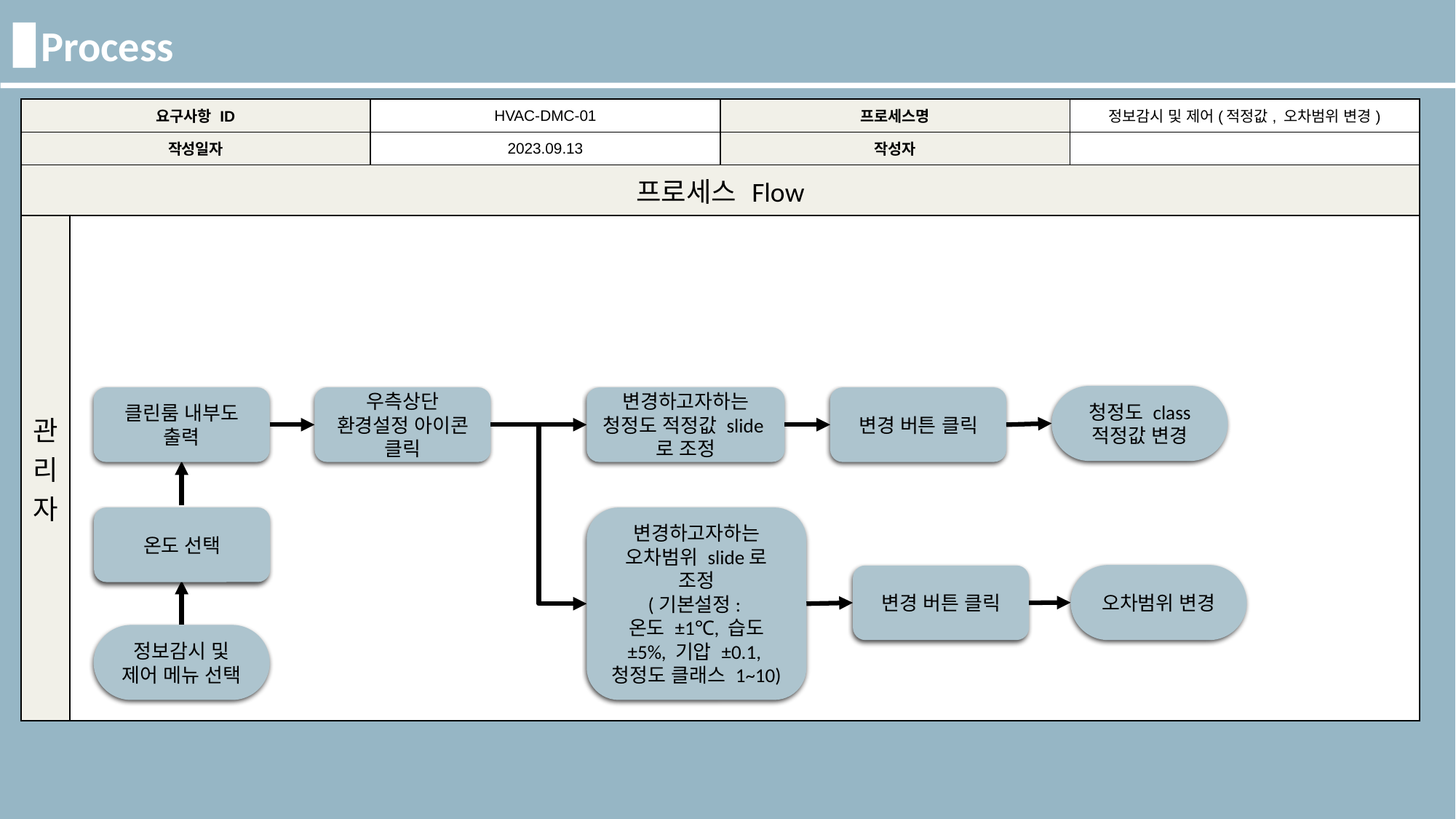

Process

| 요구사항 ID |  | HVAC-DMC-01 | 프로세스명 | 정보감시 및 제어(적정값, 오차범위 변경) |
| --- | --- | --- | --- | --- |
| 작성일자 |  | 2023.09.13 | 작성자 |  |
| 프로세스 Flow |  |  |  |  |
| 관리자 |  |  |  |  |
청정도 class 적정값 변경
클린룸 내부도 출력
우측상단 환경설정 아이콘 클릭
변경하고자하는 청정도 적정값 slide로 조정
변경 버튼 클릭
변경하고자하는 오차범위 slide로 조정
(기본설정:
온도 ±1℃, 습도 ±5%, 기압 ±0.1,
청정도 클래스 1~10)
온도 선택
오차범위 변경
변경 버튼 클릭
정보감시 및 제어 메뉴 선택